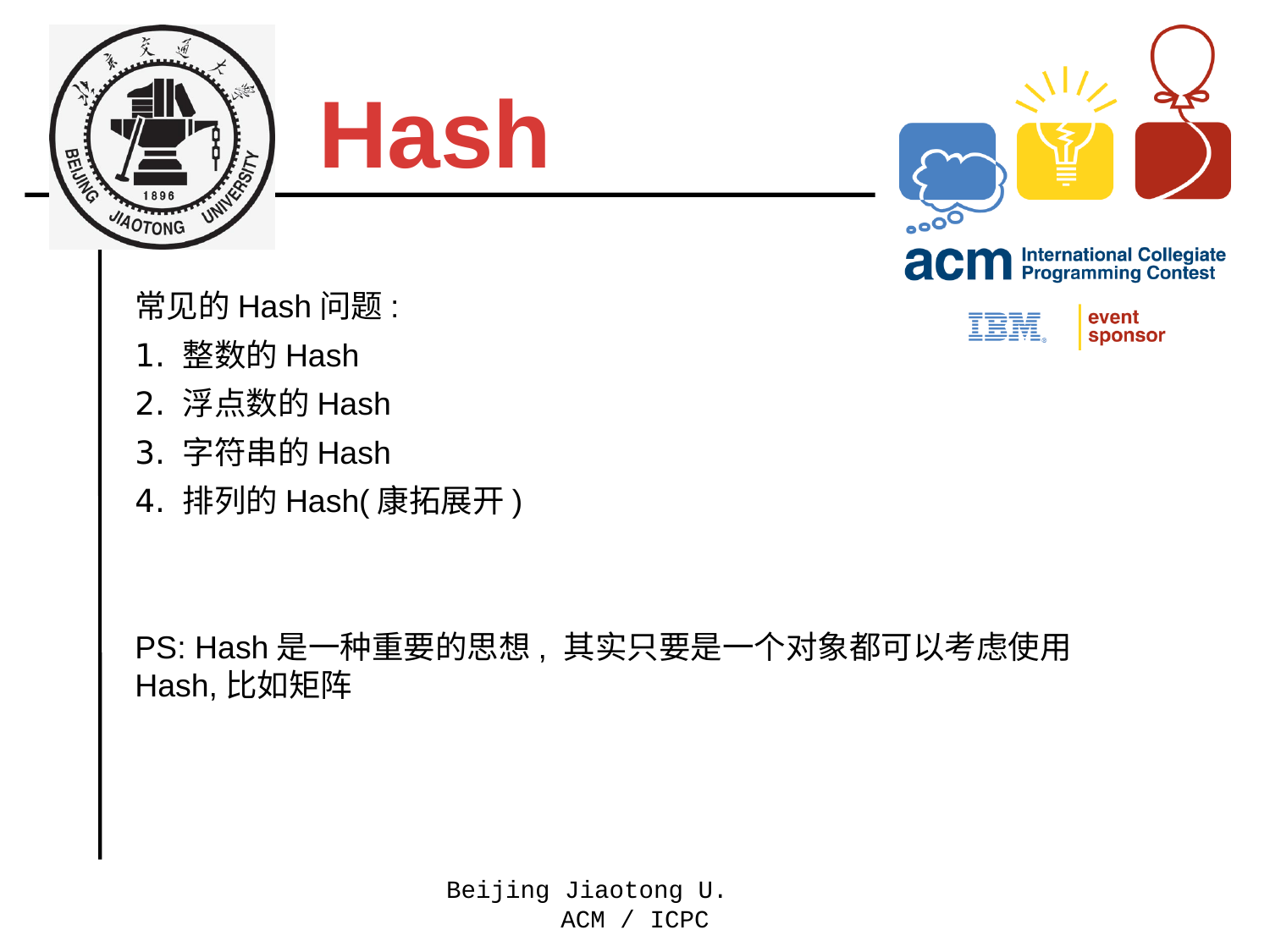

Hash
常见的Hash问题:
整数的Hash
浮点数的Hash
字符串的Hash
排列的Hash(康拓展开)

PS: Hash是一种重要的思想, 其实只要是一个对象都可以考虑使用Hash,比如矩阵